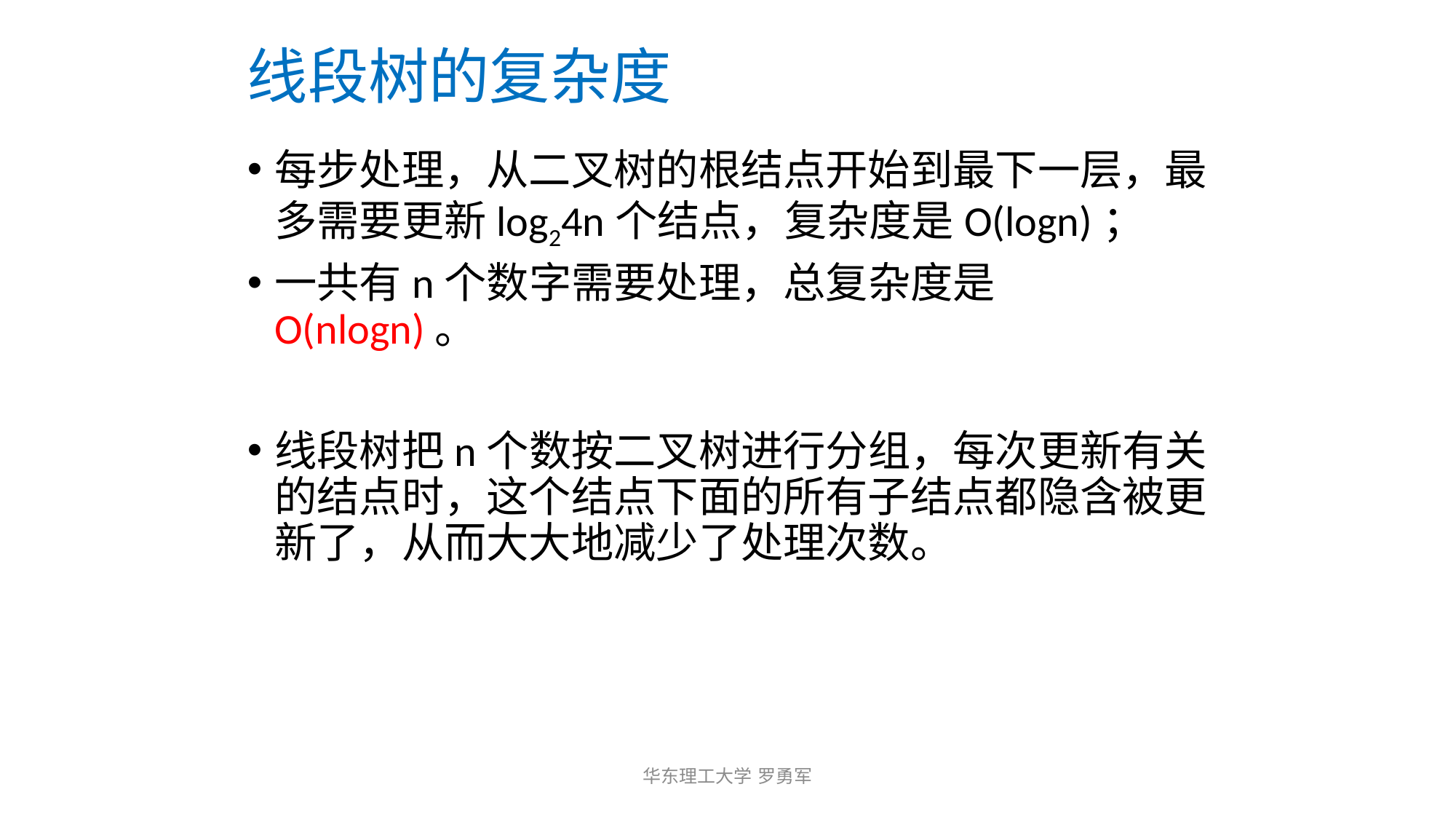

# 线段树的复杂度
每步处理，从二叉树的根结点开始到最下一层，最多需要更新log24n个结点，复杂度是O(logn)；
一共有n个数字需要处理，总复杂度是O(nlogn)。

线段树把n个数按二叉树进行分组，每次更新有关的结点时，这个结点下面的所有子结点都隐含被更新了，从而大大地减少了处理次数。
华东理工大学 罗勇军